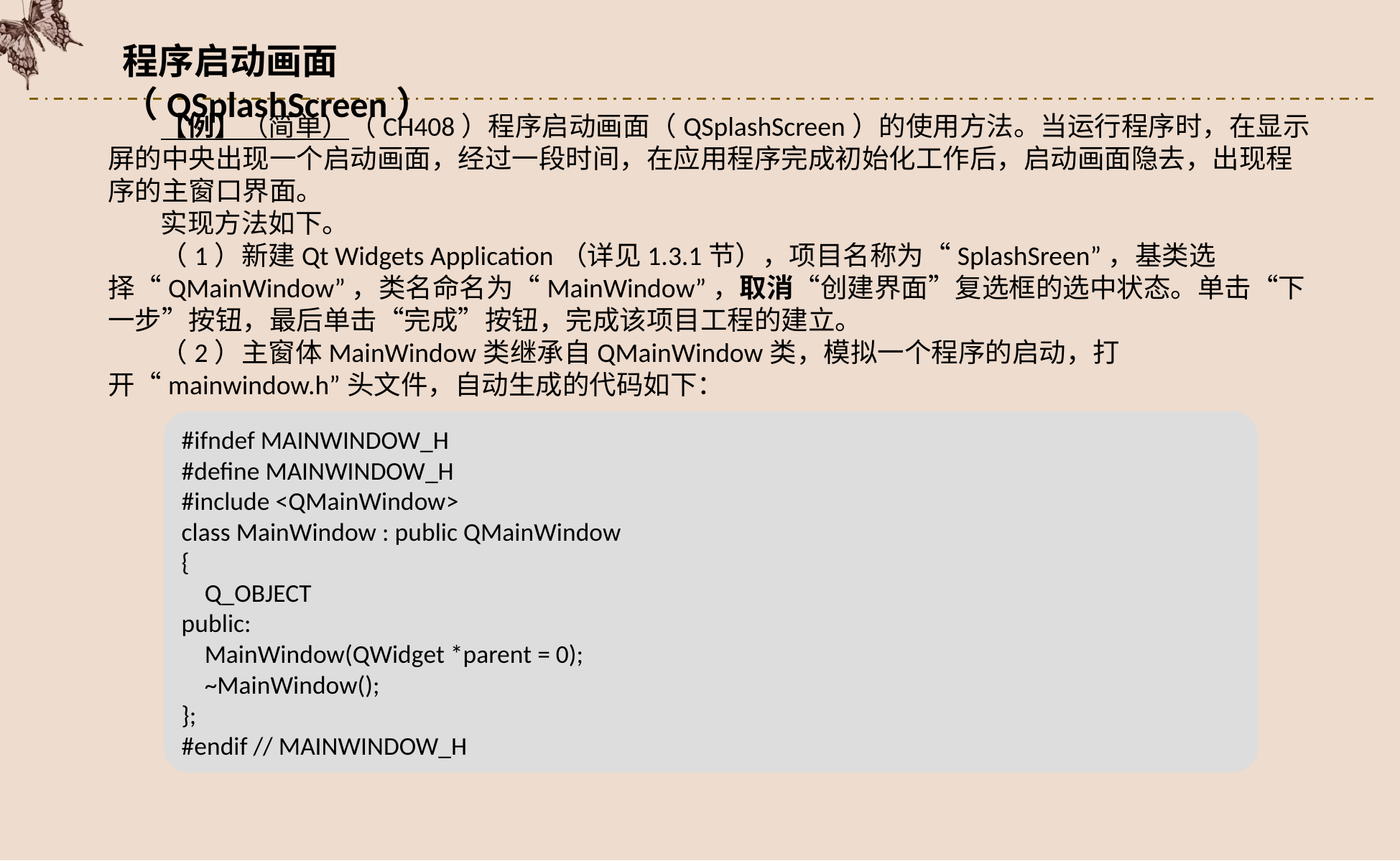

程序启动画面（QSplashScreen）
【例】（简单）（CH408）程序启动画面（QSplashScreen）的使用方法。当运行程序时，在显示屏的中央出现一个启动画面，经过一段时间，在应用程序完成初始化工作后，启动画面隐去，出现程序的主窗口界面。
实现方法如下。
（1）新建Qt Widgets Application（详见1.3.1节），项目名称为“SplashSreen”，基类选择“QMainWindow”，类名命名为“MainWindow”，取消“创建界面”复选框的选中状态。单击“下一步”按钮，最后单击“完成”按钮，完成该项目工程的建立。
（2）主窗体MainWindow类继承自QMainWindow类，模拟一个程序的启动，打开“mainwindow.h”头文件，自动生成的代码如下：
#ifndef MAINWINDOW_H
#define MAINWINDOW_H
#include <QMainWindow>
class MainWindow : public QMainWindow
{
    Q_OBJECT
public:
    MainWindow(QWidget *parent = 0);
    ~MainWindow();
};
#endif // MAINWINDOW_H